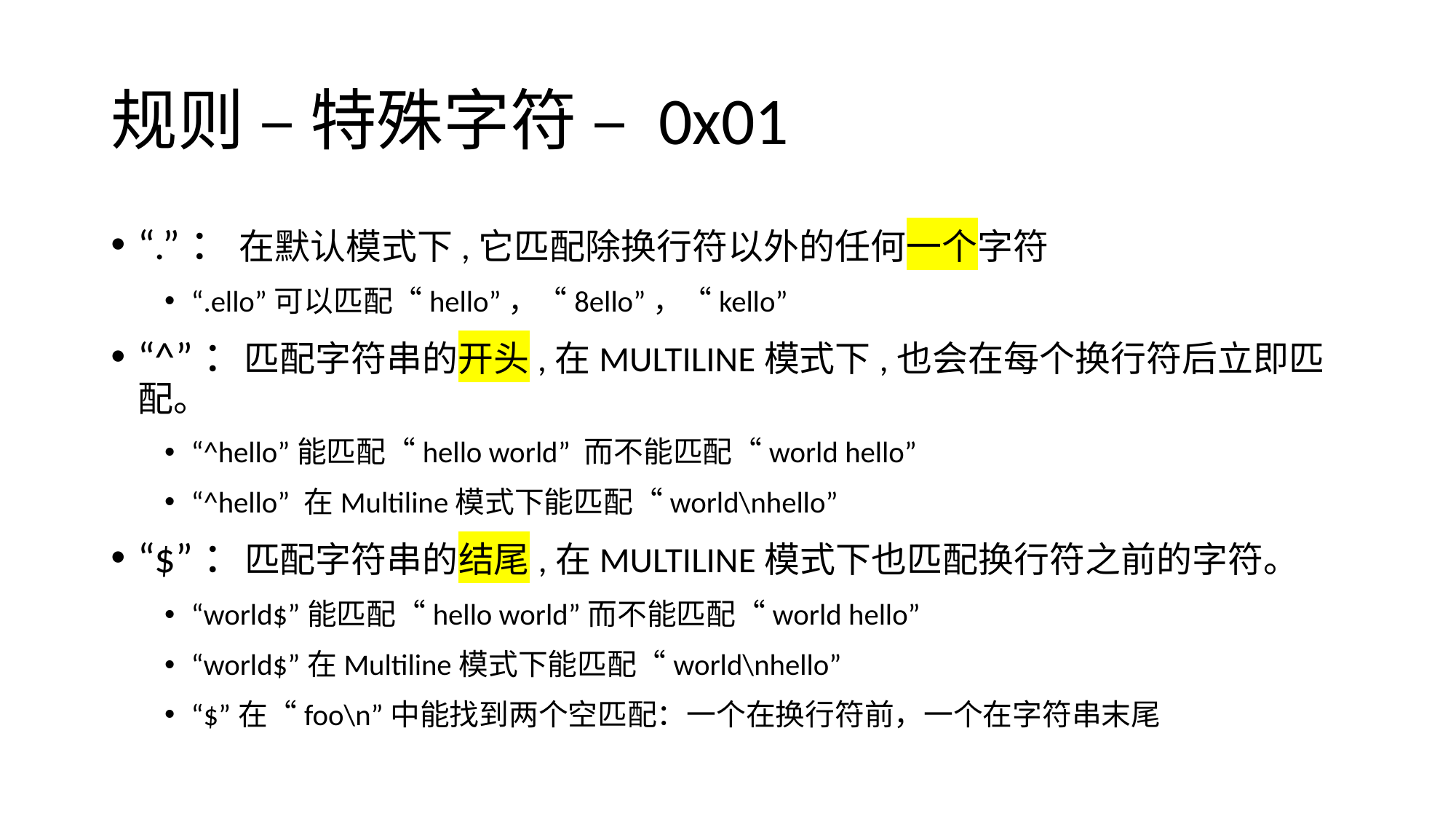

# 规则 – 特殊字符 – 0x01
“.”： 在默认模式下,它匹配除换行符以外的任何一个字符
“.ello”可以匹配“hello”，“8ello”，“kello”
“^”：匹配字符串的开头,在MULTILINE模式下,也会在每个换行符后立即匹配。
“^hello”能匹配“hello world” 而不能匹配“world hello”
“^hello” 在Multiline模式下能匹配“world\nhello”
“$”：匹配字符串的结尾,在MULTILINE模式下也匹配换行符之前的字符。
“world$”能匹配“hello world”而不能匹配“world hello”
“world$”在Multiline模式下能匹配“world\nhello”
“$”在“foo\n”中能找到两个空匹配：一个在换行符前，一个在字符串末尾